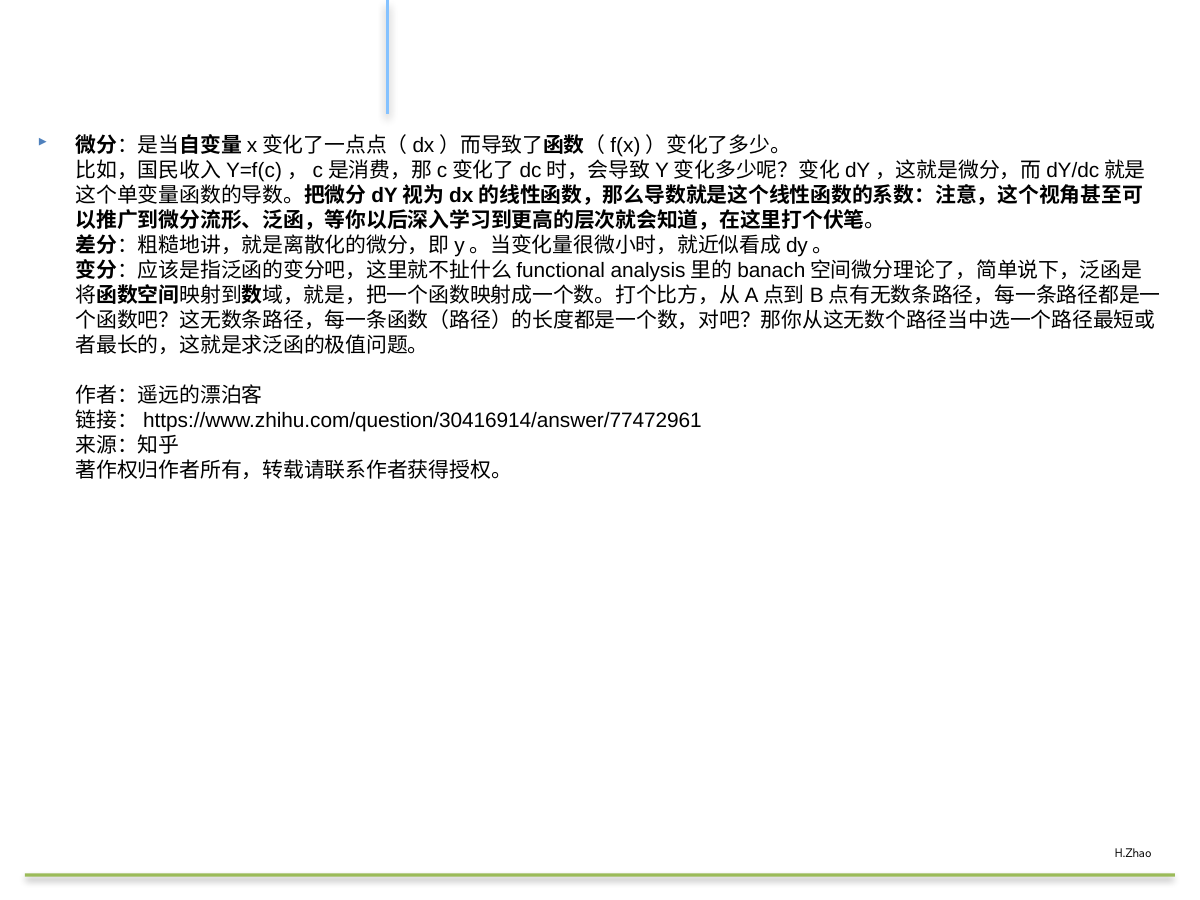

#

微分：是当自变量x变化了一点点（dx）而导致了函数（f(x)）变化了多少。
比如，国民收入Y=f(c)，c是消费，那c变化了dc时，会导致Y变化多少呢？变化dY，这就是微分，而dY/dc就是这个单变量函数的导数。把微分dY视为dx的线性函数，那么导数就是这个线性函数的系数：注意，这个视角甚至可以推广到微分流形、泛函，等你以后深入学习到更高的层次就会知道，在这里打个伏笔。
差分：粗糙地讲，就是离散化的微分，即y。当变化量很微小时，就近似看成dy。
变分：应该是指泛函的变分吧，这里就不扯什么functional analysis里的banach空间微分理论了，简单说下，泛函是将函数空间映射到数域，就是，把一个函数映射成一个数。打个比方，从A点到B点有无数条路径，每一条路径都是一个函数吧？这无数条路径，每一条函数（路径）的长度都是一个数，对吧？那你从这无数个路径当中选一个路径最短或者最长的，这就是求泛函的极值问题。
作者：遥远的漂泊客
链接：https://www.zhihu.com/question/30416914/answer/77472961
来源：知乎
著作权归作者所有，转载请联系作者获得授权。